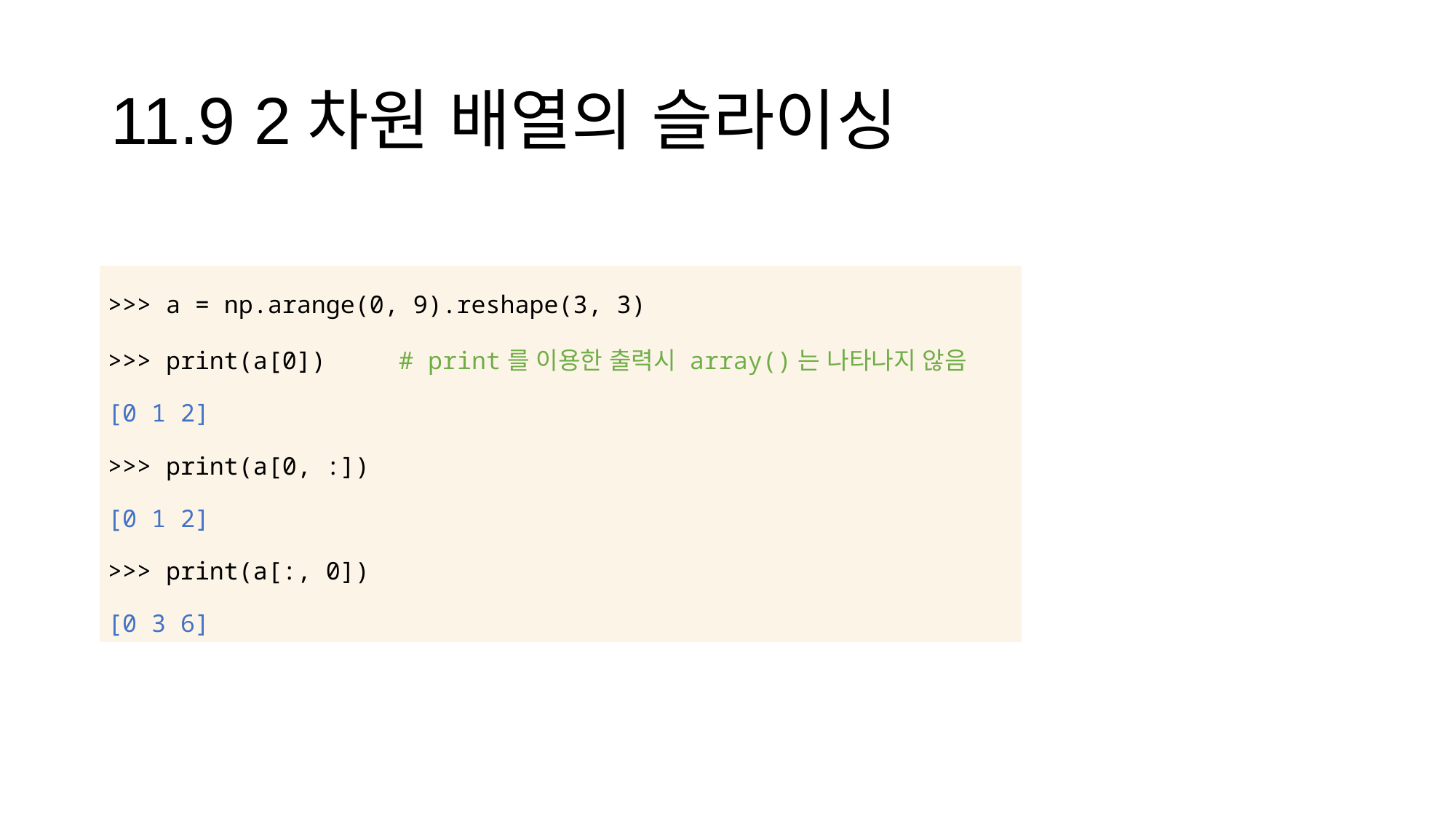

# 11.9 2차원 배열의 슬라이싱
| >>> a = np.arange(0, 9).reshape(3, 3) >>> print(a[0]) # print를 이용한 출력시 array()는 나타나지 않음 [0 1 2] >>> print(a[0, :]) [0 1 2] >>> print(a[:, 0]) [0 3 6] |
| --- |